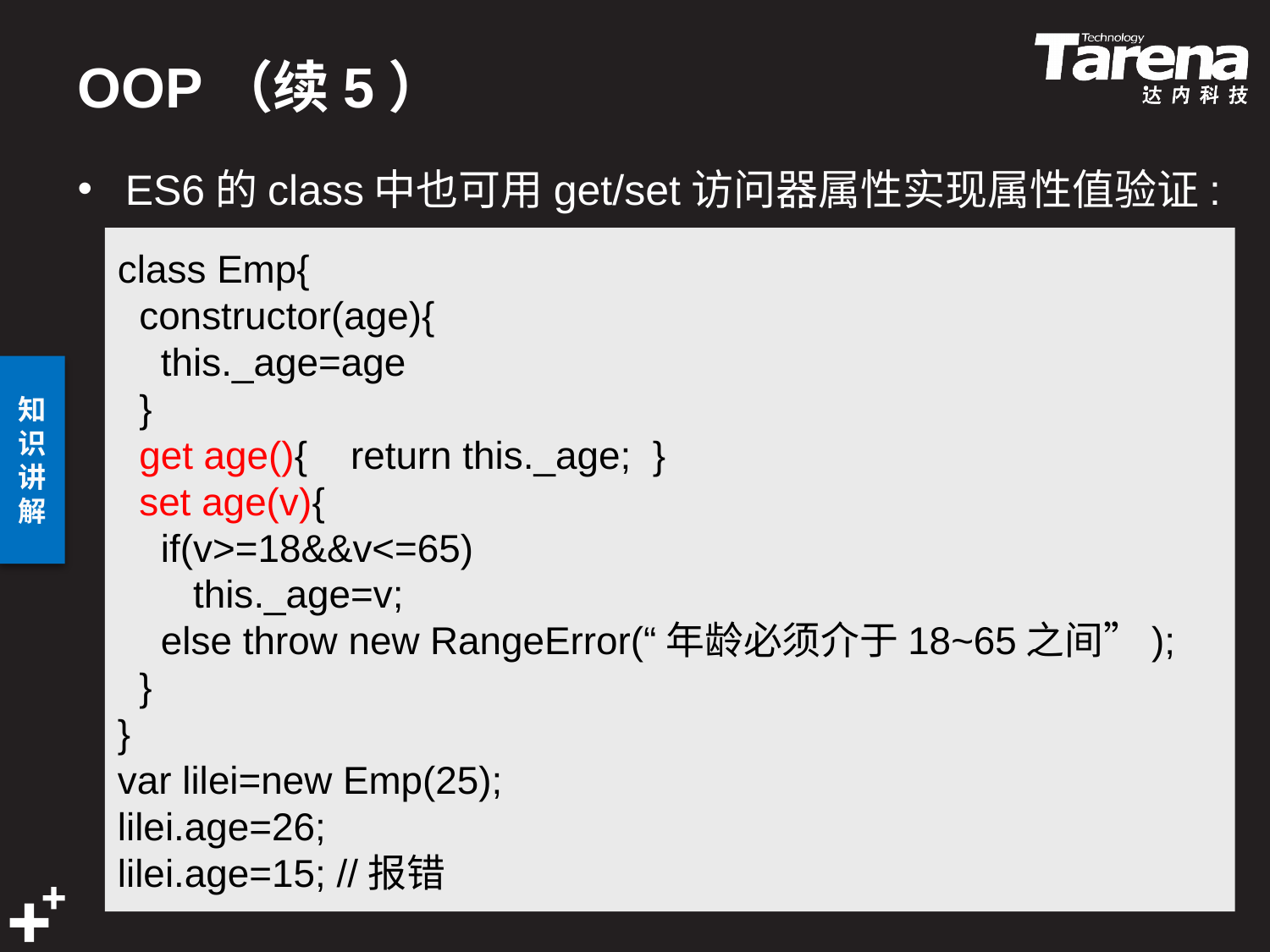

# OOP（续5）
ES6的class中也可用get/set访问器属性实现属性值验证:
class Emp{
  constructor(age){
    this._age=age
  }
  get age(){    return this._age;  }
  set age(v){
    if(v>=18&&v<=65)
       this._age=v;
    else throw new RangeError(“年龄必须介于18~65之间”);
  }
}
var lilei=new Emp(25);
lilei.age=26;
lilei.age=15; //报错